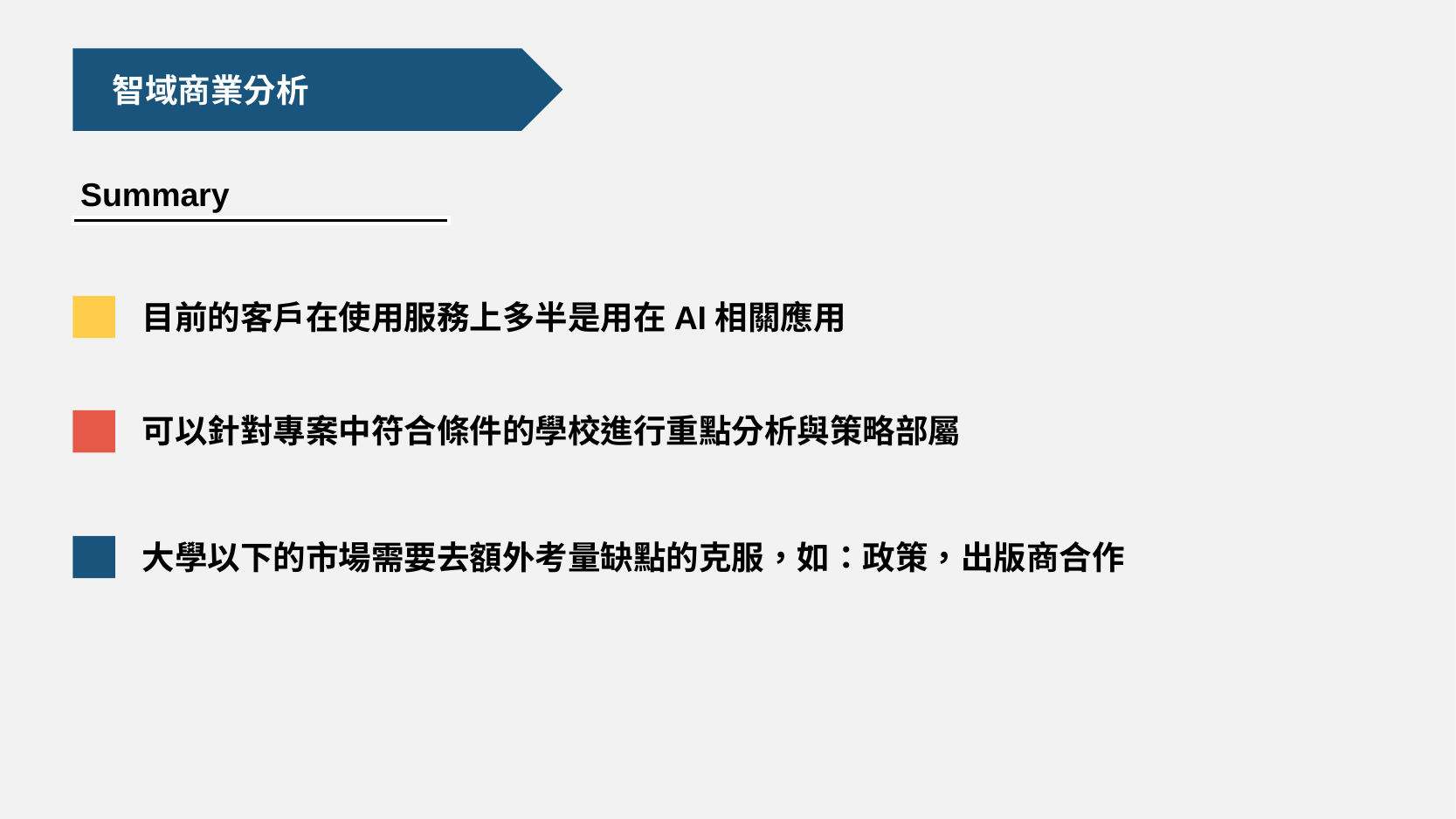

智域商業分析
Summary

目前的客戶在使用服務上多半是用在AI相關應用

可以針對專案中符合條件的學校進行重點分析與策略部屬

大學以下的市場需要去額外考量缺點的克服，如：政策，出版商合作